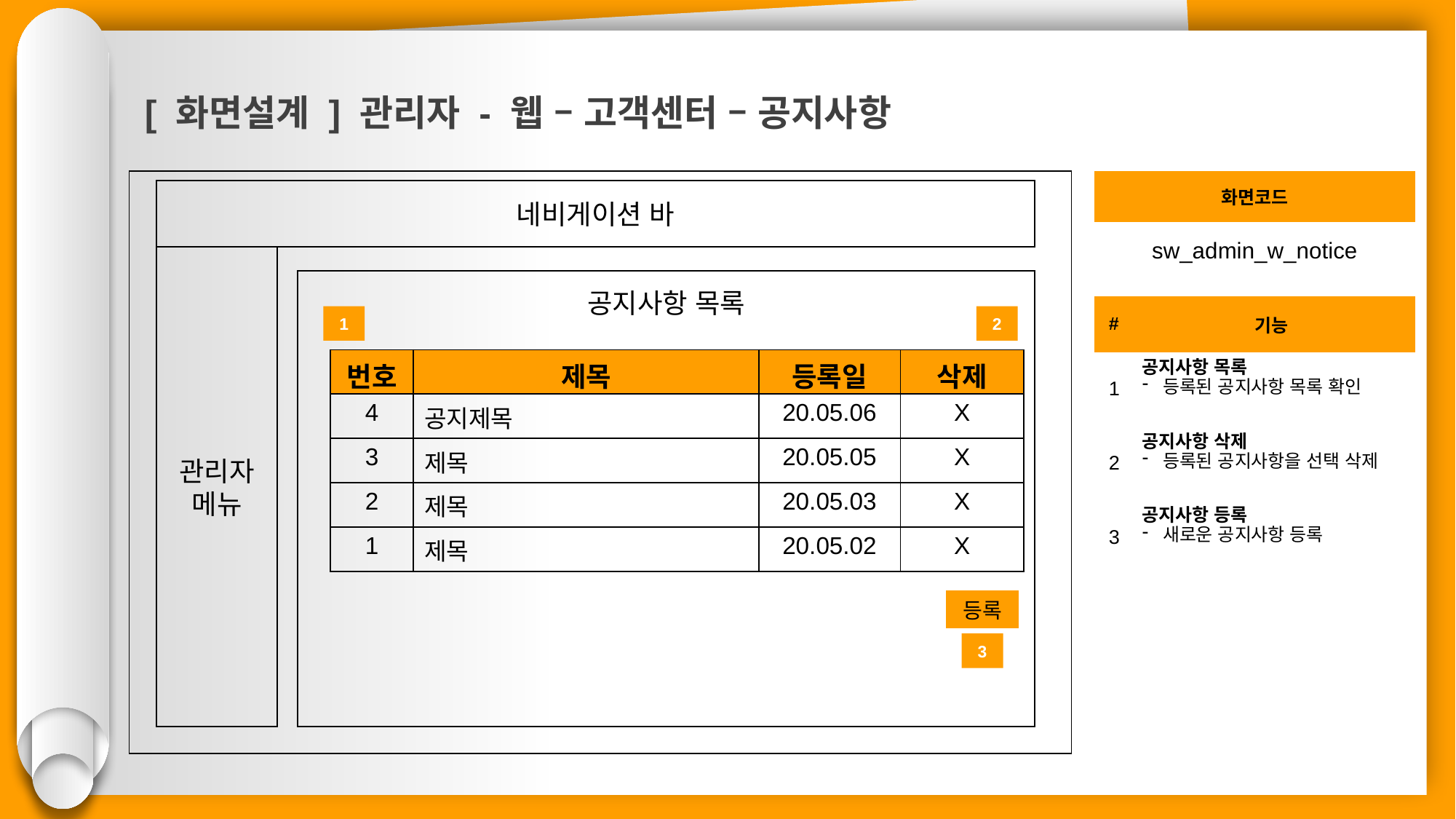

[ 화면설계 ] 관리자 - 웹 – 고객센터 – 공지사항

| 화면코드 |
| --- |
| sw\_admin\_w\_notice |
네비게이션 바
관리자
메뉴
공지사항 목록

| # | 기능 |
| --- | --- |
| 1 | 공지사항 목록 등록된 공지사항 목록 확인 |
| 2 | 공지사항 삭제 등록된 공지사항을 선택 삭제 |
| 3 | 공지사항 등록 새로운 공지사항 등록 |
1
2
| 번호 | 제목 | 등록일 | 삭제 |
| --- | --- | --- | --- |
| 4 | 공지제목 | 20.05.06 | X |
| 3 | 제목 | 20.05.05 | X |
| 2 | 제목 | 20.05.03 | X |
| 1 | 제목 | 20.05.02 | X |
등록
3